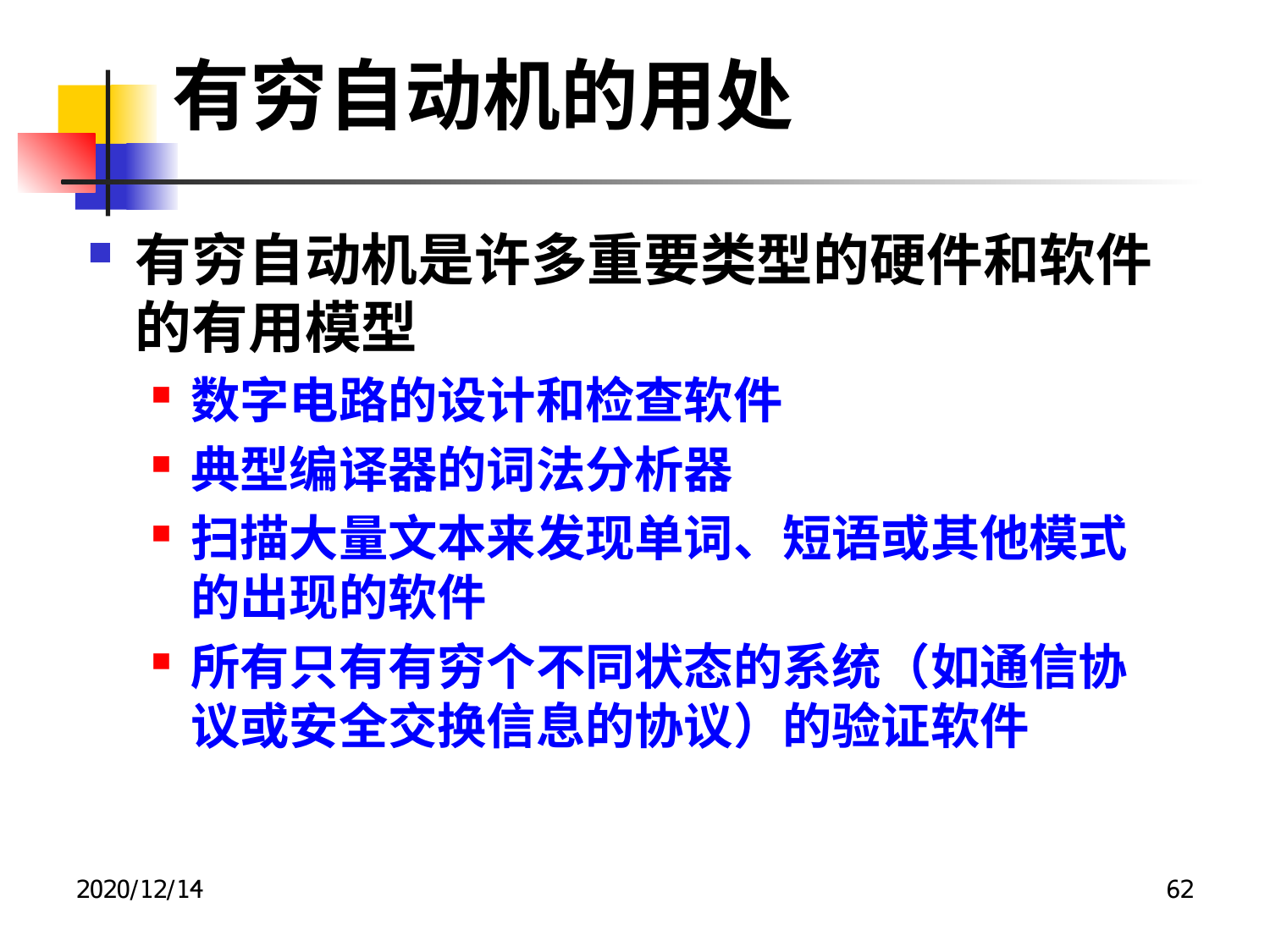

有穷自动机的用处
有穷自动机是许多重要类型的硬件和软件的有用模型
数字电路的设计和检查软件
典型编译器的词法分析器
扫描大量文本来发现单词、短语或其他模式的出现的软件
所有只有有穷个不同状态的系统（如通信协议或安全交换信息的协议）的验证软件
2020/12/14
62